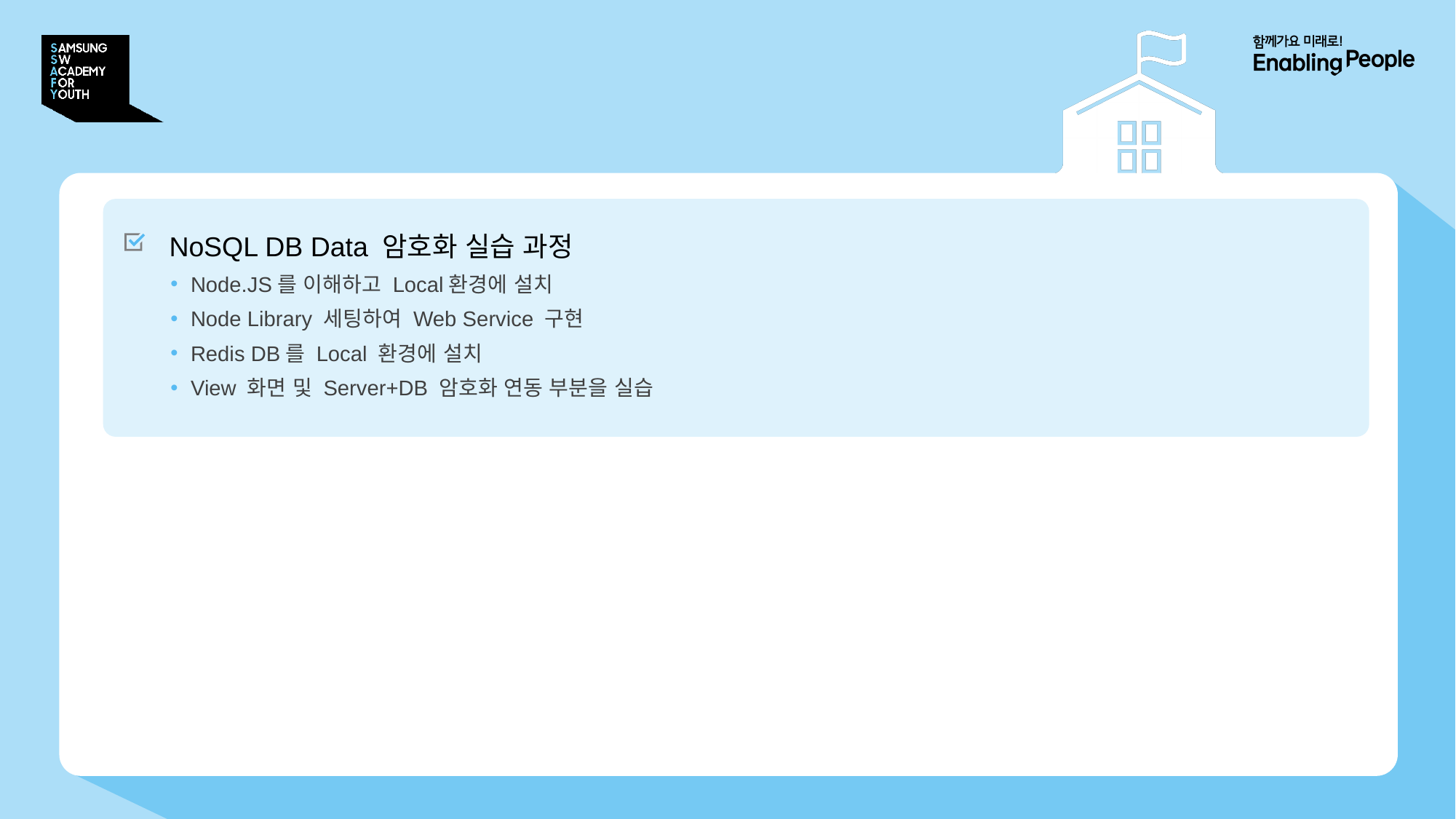

# 환경 설정 및 연동 실습

NoSQL DB Data 암호화 실습 과정
Node.JS를 이해하고 Local환경에 설치
Node Library 세팅하여 Web Service 구현
Redis DB를 Local 환경에 설치
View 화면 및 Server+DB 암호화 연동 부분을 실습